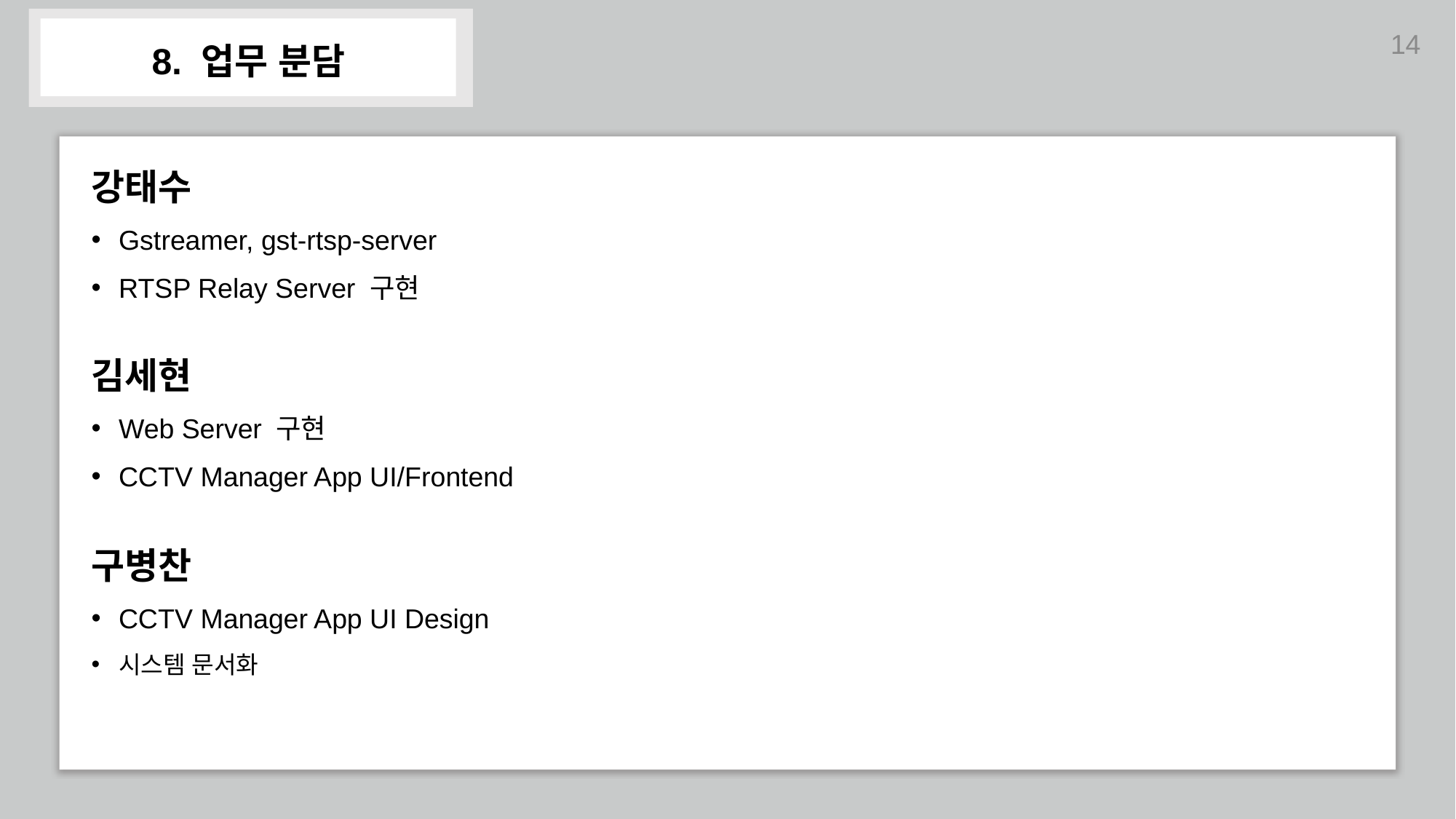

8. 업무 분담

ㅠ
14

강태수
Gstreamer, gst-rtsp-server
RTSP Relay Server 구현

김세현
Web Server 구현
CCTV Manager App UI/Frontend

구병찬
CCTV Manager App UI Design
시스템 문서화